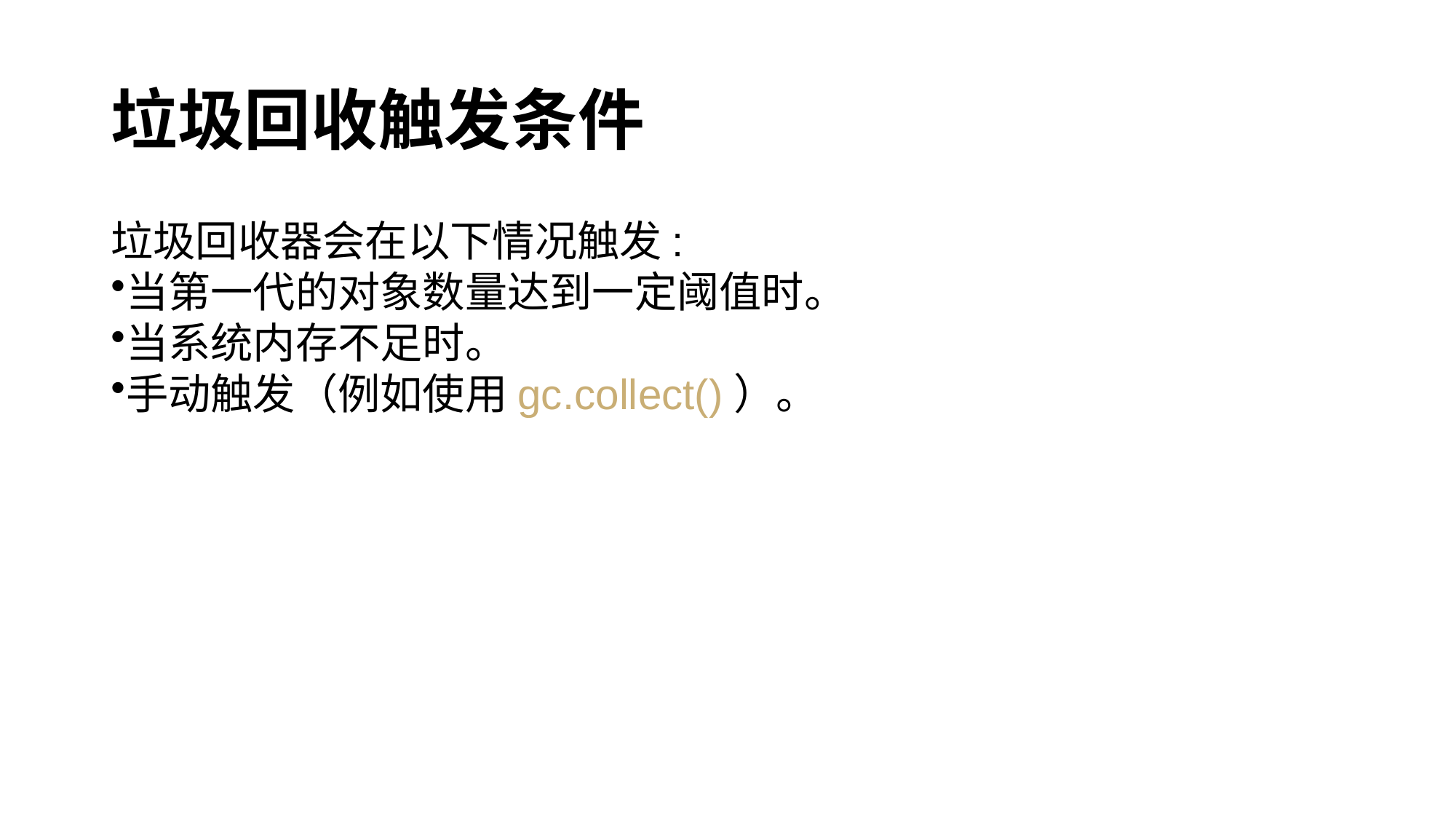

# 垃圾回收触发条件
垃圾回收器会在以下情况触发:
当第一代的对象数量达到一定阈值时。
当系统内存不足时。
手动触发（例如使用gc.collect()）。